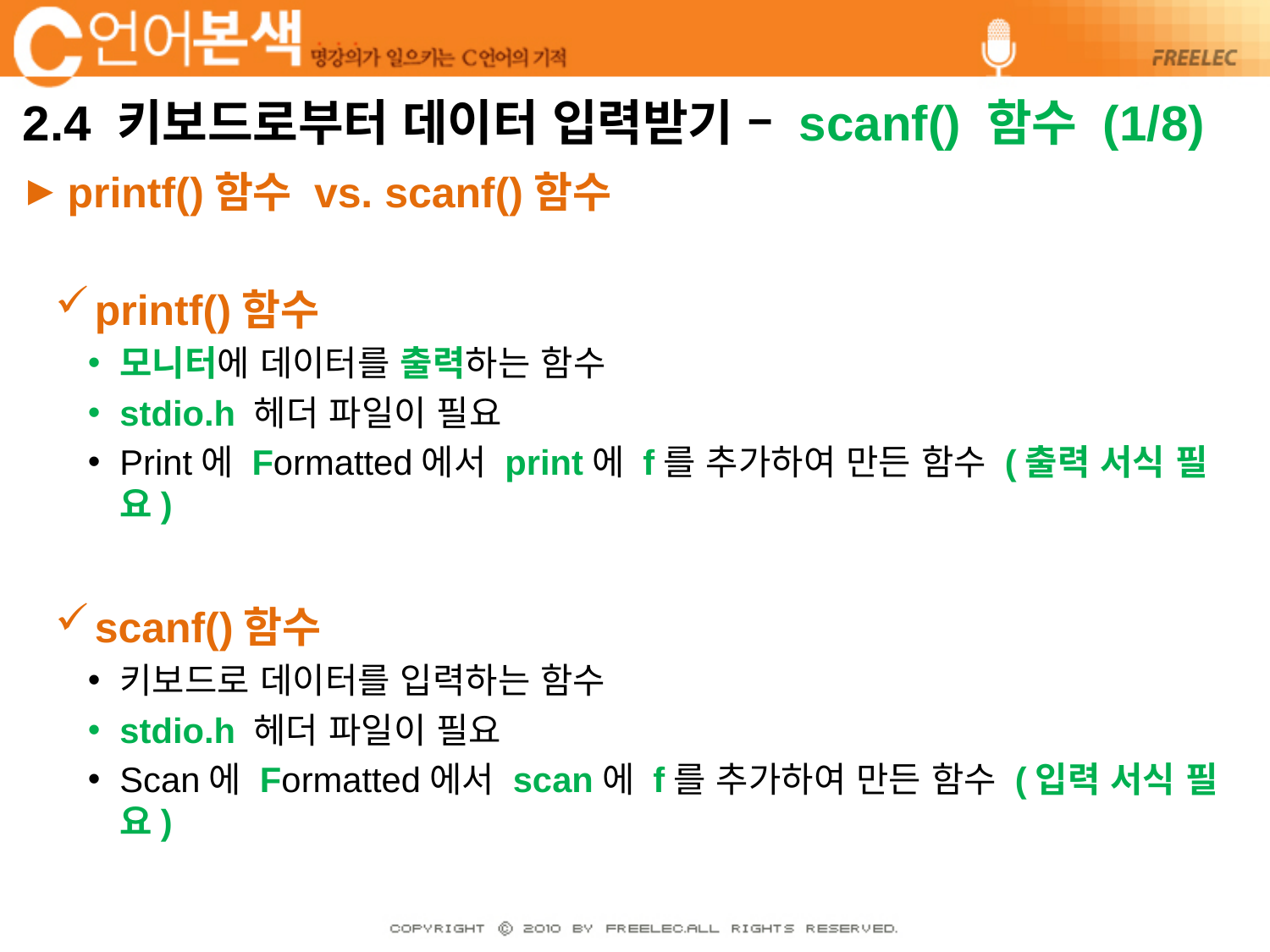

# 2.4 키보드로부터 데이터 입력받기 – scanf() 함수 (1/8)
printf()함수 vs. scanf()함수

printf()함수
모니터에 데이터를 출력하는 함수
stdio.h 헤더 파일이 필요
Print에 Formatted에서 print에 f를 추가하여 만든 함수 (출력 서식 필요)

scanf()함수
키보드로 데이터를 입력하는 함수
stdio.h 헤더 파일이 필요
Scan에 Formatted에서 scan에 f를 추가하여 만든 함수 (입력 서식 필요)